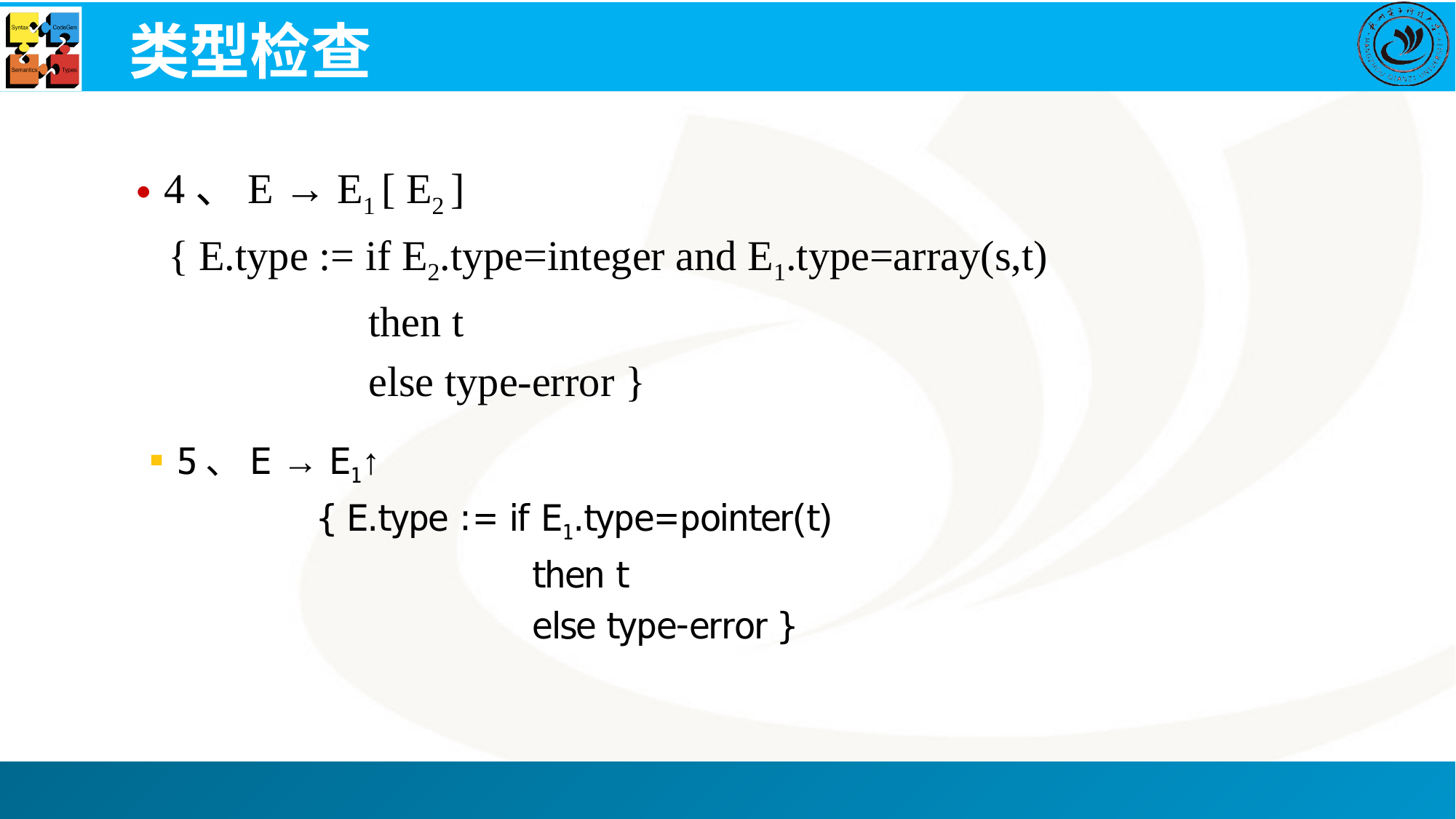

# 类型检查
4、E → E1 [ E2 ]
   { E.type := if E2.type=integer and E1.type=array(s,t)
                      then t
                      else type-error }
5、E → E1↑
               { E.type := if E1.type=pointer(t)
                                  then t
                                  else type-error }
7